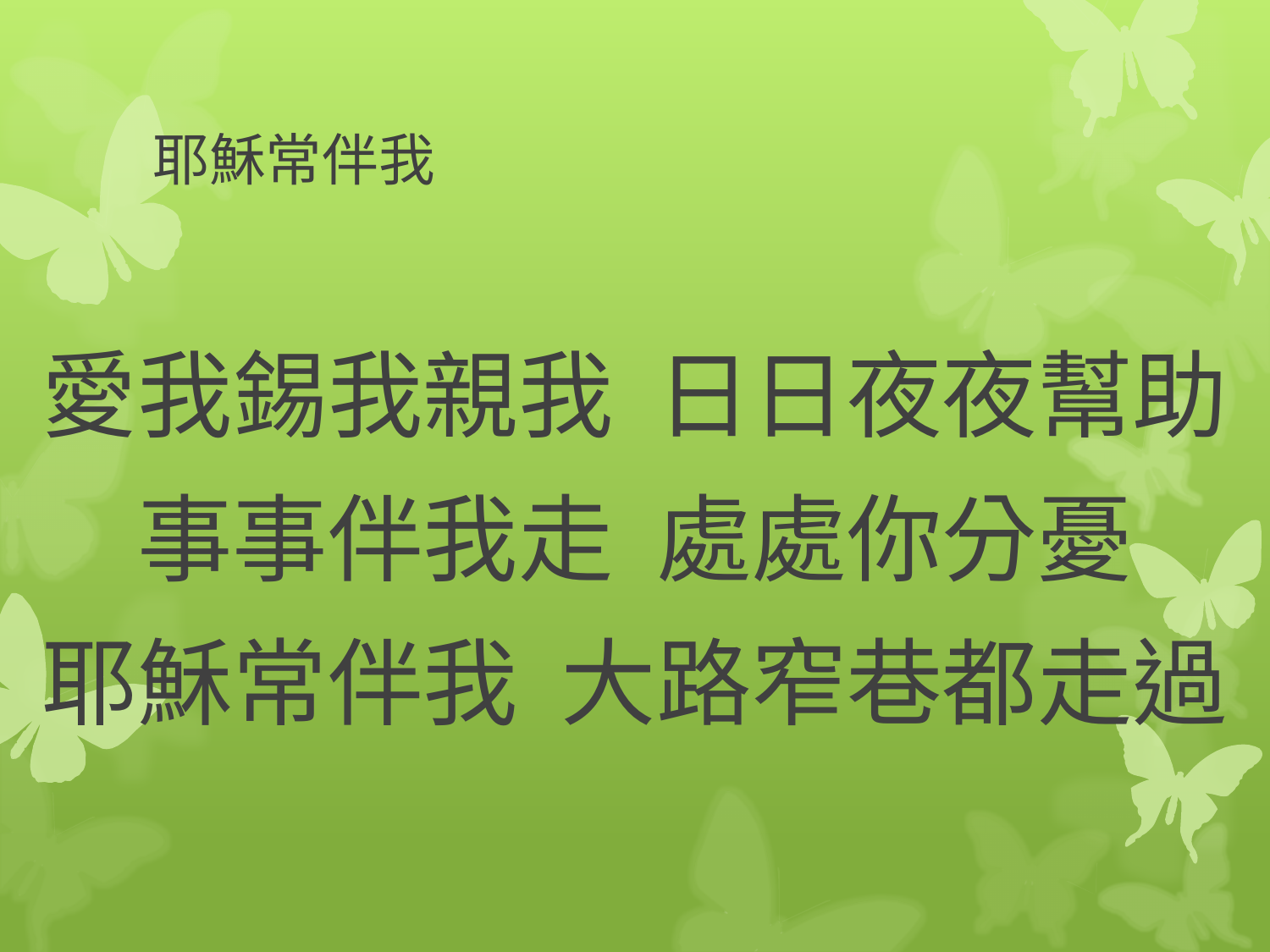

# 耶穌常伴我
愛我錫我親我  日日夜夜幫助
事事伴我走  處處你分憂
耶穌常伴我  大路窄巷都走過